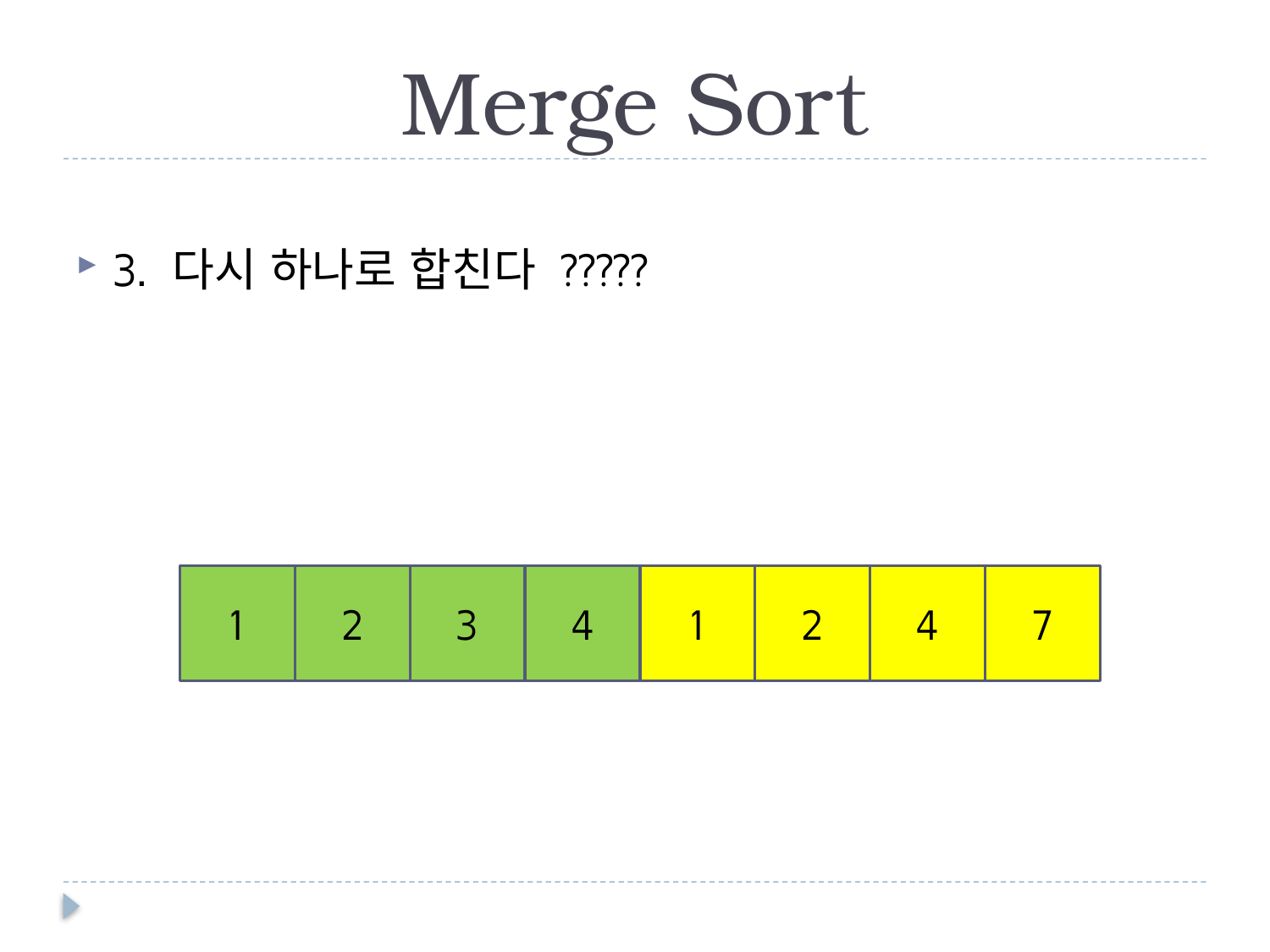

# Merge Sort

3. 다시 하나로 합친다 ?????
1
2
3
4
1
2
4
7